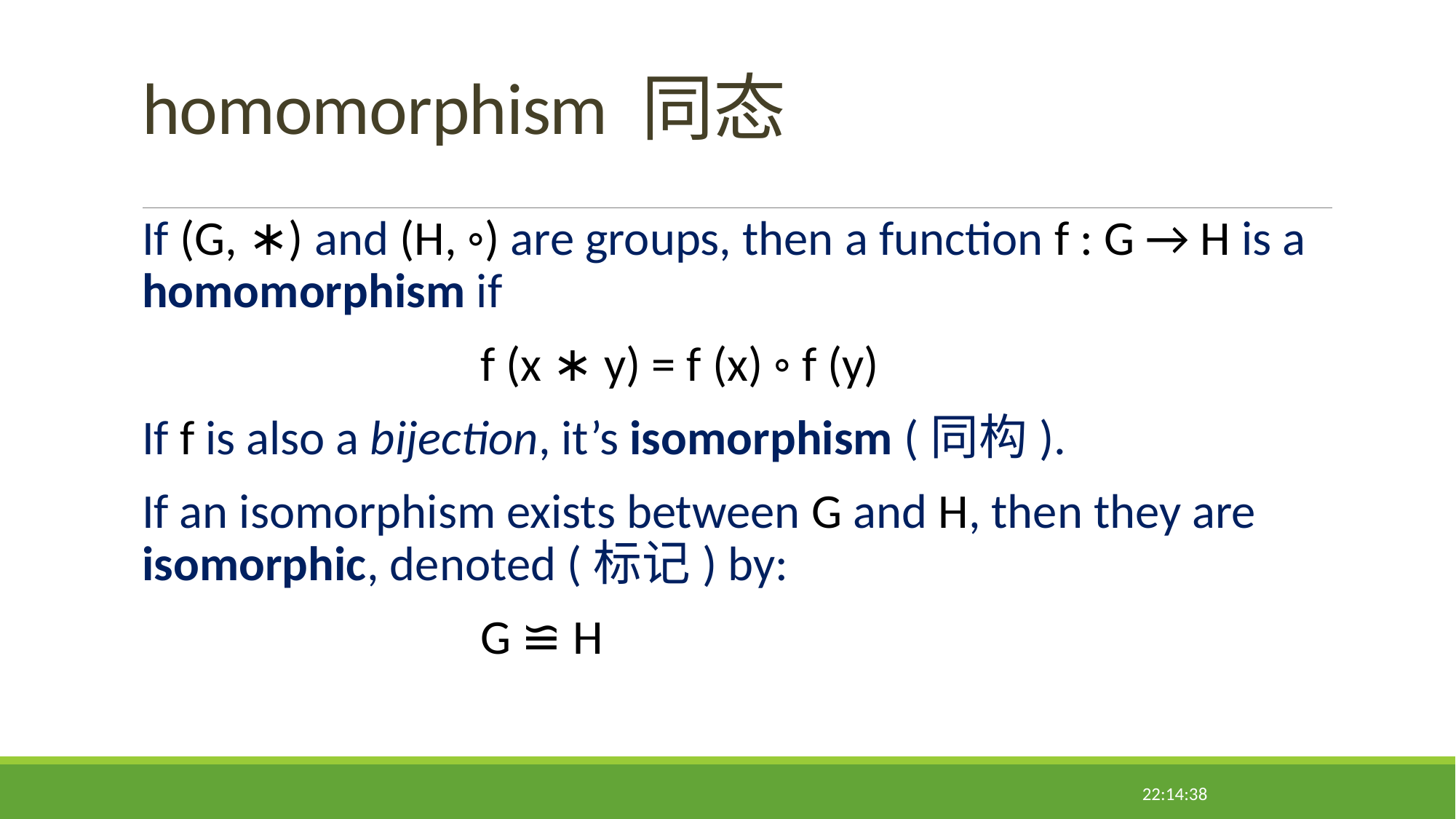

# homomorphism 同态
If (G, ∗) and (H, ◦) are groups, then a function f : G → H is a homomorphism if
                               f (x ∗ y) = f (x) ◦ f (y)
If f is also a bijection, it’s isomorphism (同构).
If an isomorphism exists between G and H, then they are isomorphic, denoted (标记) by:
                               G ≌ H
22:14:38